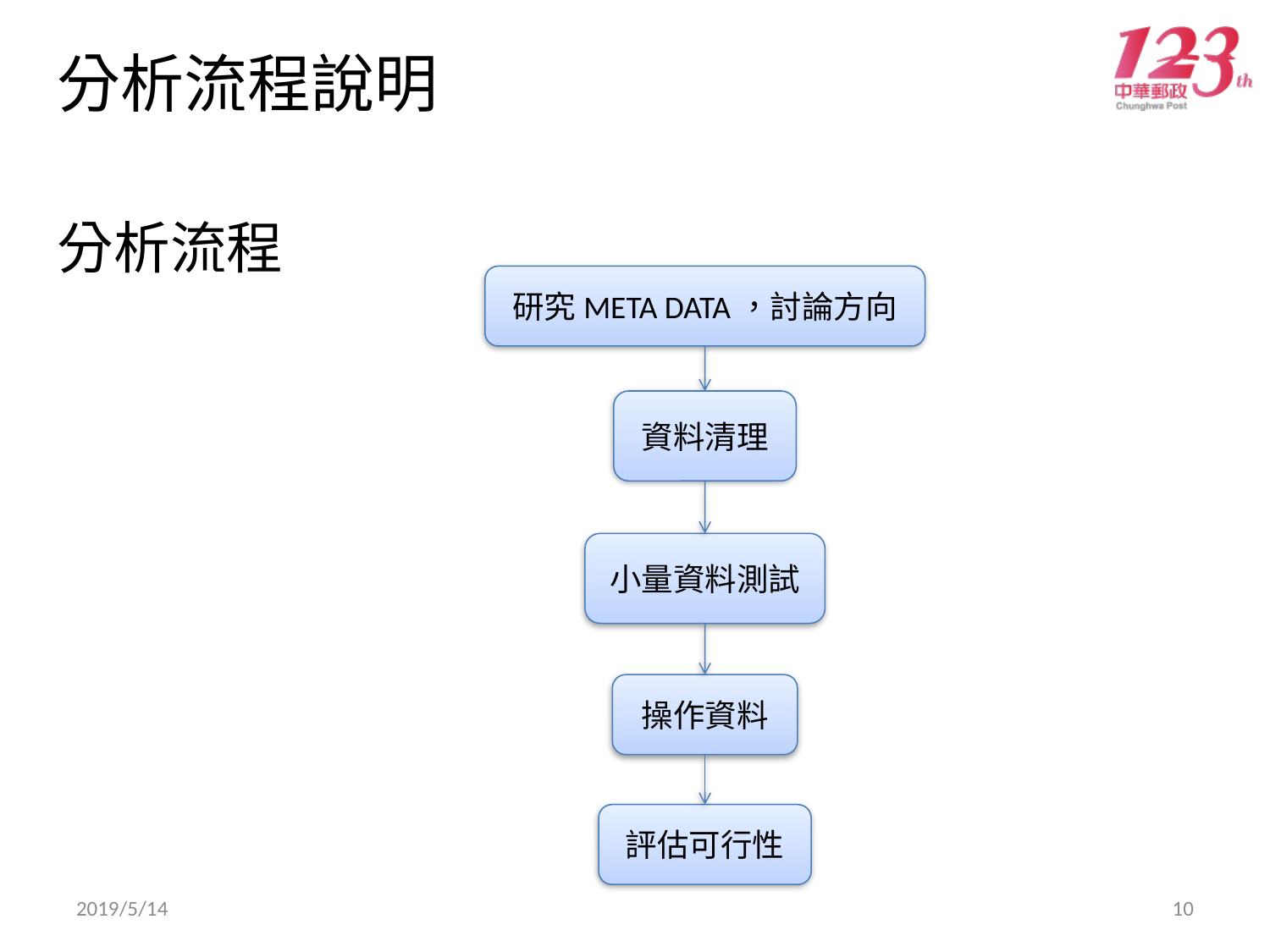

分析流程說明
分析流程
研究META DATA，討論方向
資料清理
小量資料測試
操作資料
評估可行性
2019/5/14
10